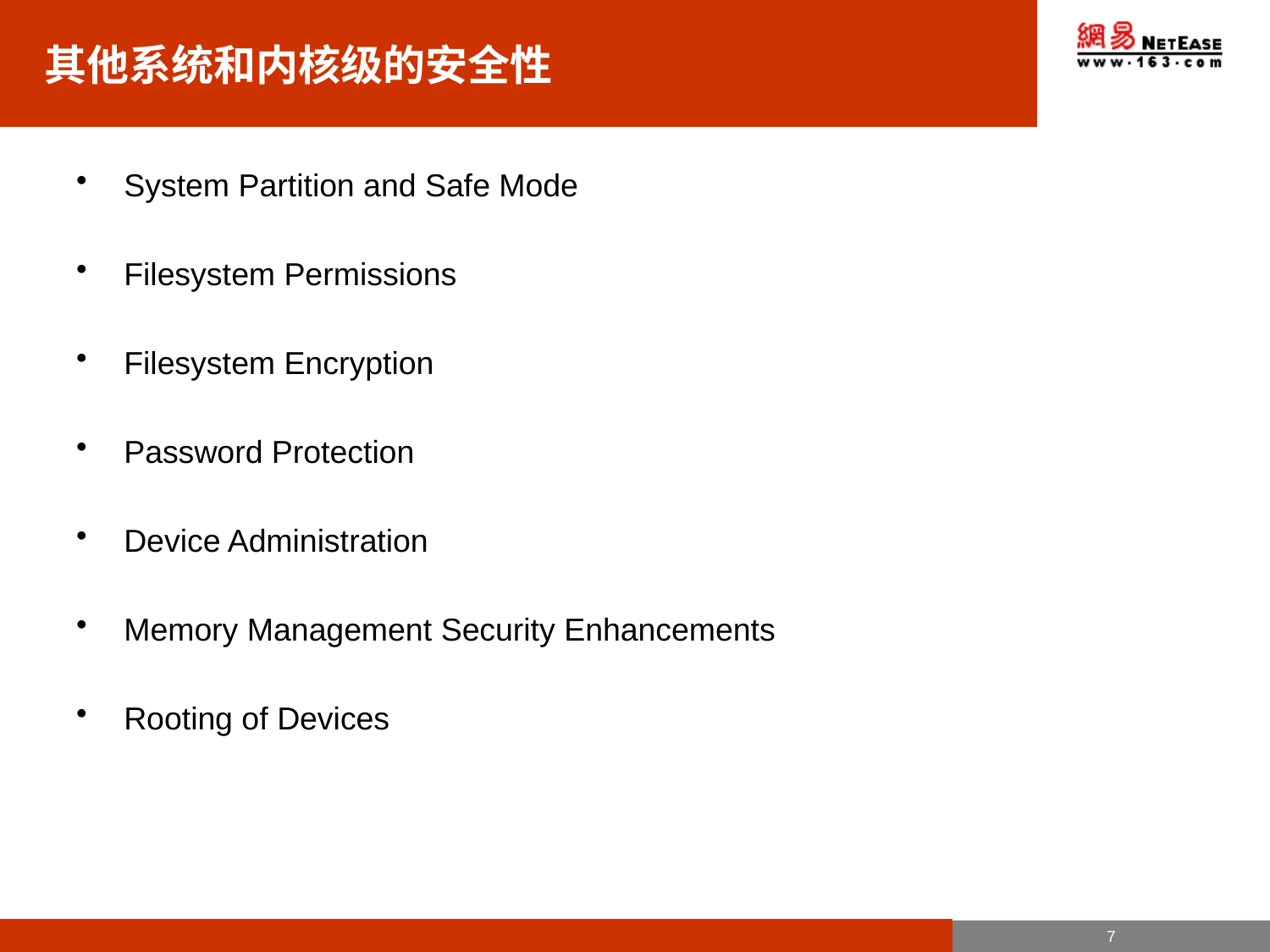

# 其他系统和内核级的安全性
System Partition and Safe Mode

Filesystem Permissions

Filesystem Encryption

Password Protection

Device Administration

Memory Management Security Enhancements

Rooting of Devices

7